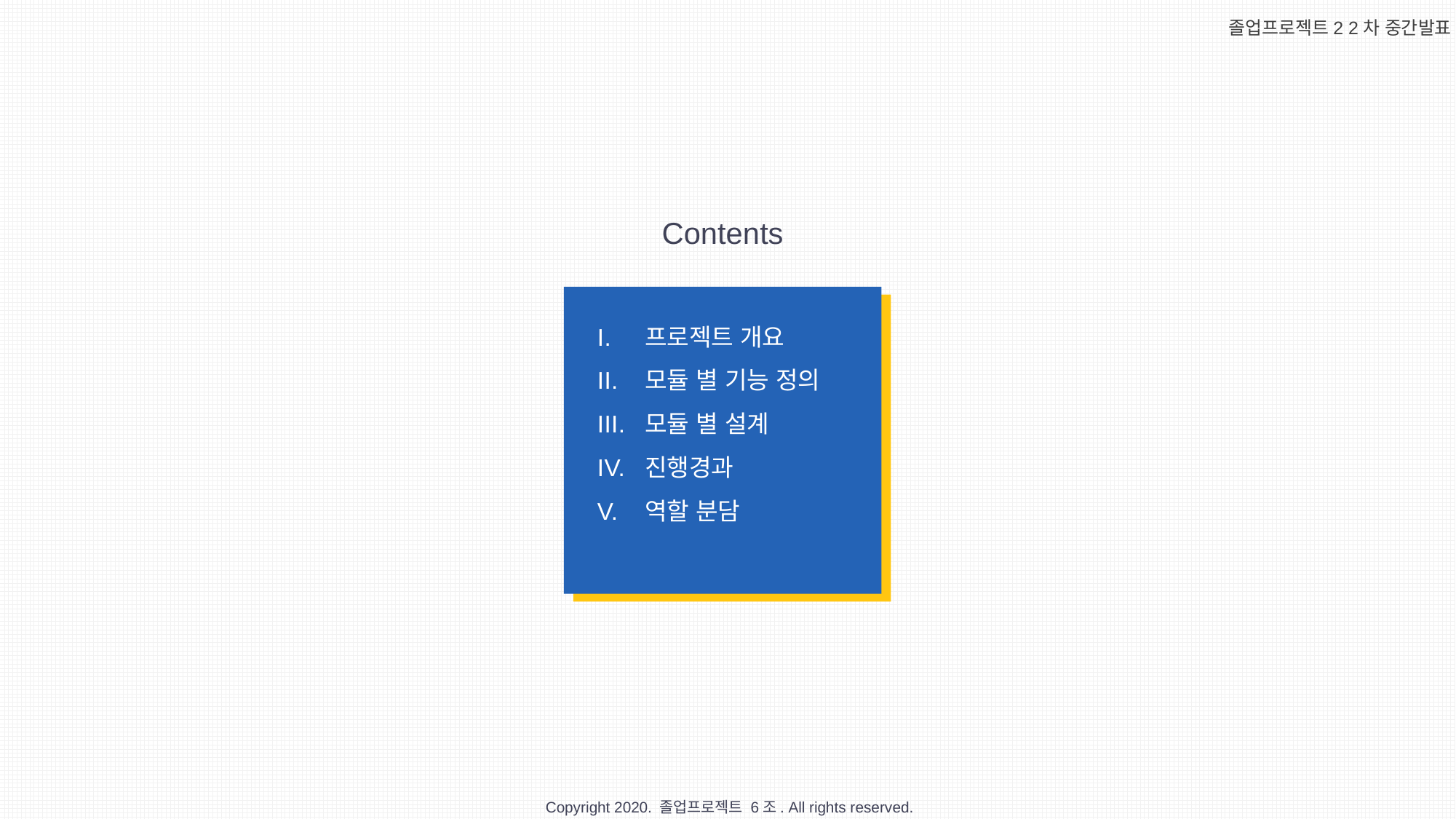

졸업프로젝트2 2차 중간발표
Contents

프로젝트 개요
모듈 별 기능 정의
모듈 별 설계
진행경과
역할 분담

 Copyright 2020. 졸업프로젝트 6조. All rights reserved.